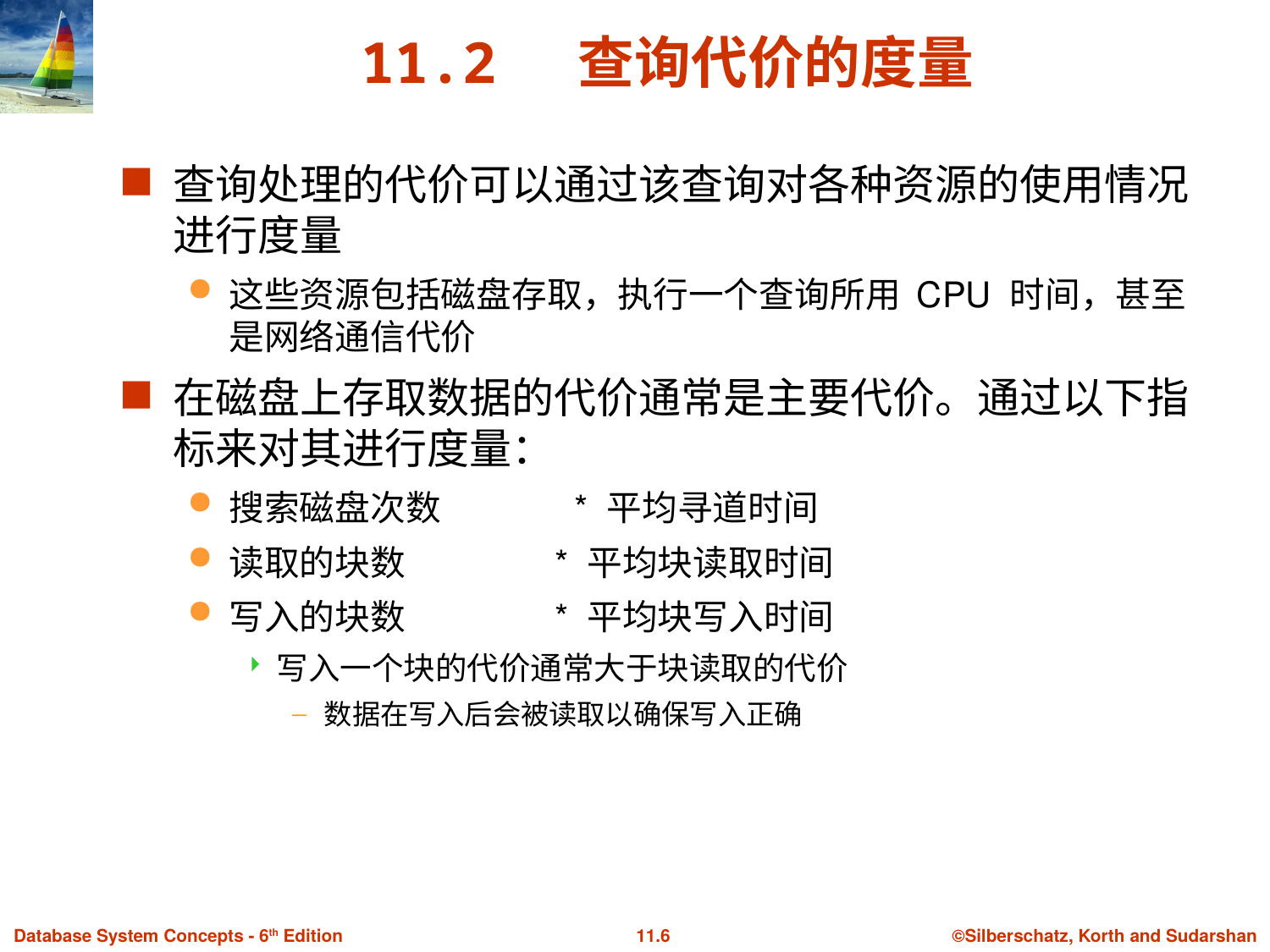

# 11.2  查询代价的度量
查询处理的代价可以通过该查询对各种资源的使用情况进行度量
这些资源包括磁盘存取，执行一个查询所用 CPU 时间，甚至是网络通信代价
在磁盘上存取数据的代价通常是主要代价。通过以下指标来对其进行度量：
搜索磁盘次数                * 平均寻道时间
读取的块数                  * 平均块读取时间
写入的块数                  * 平均块写入时间
写入一个块的代价通常大于块读取的代价
数据在写入后会被读取以确保写入正确